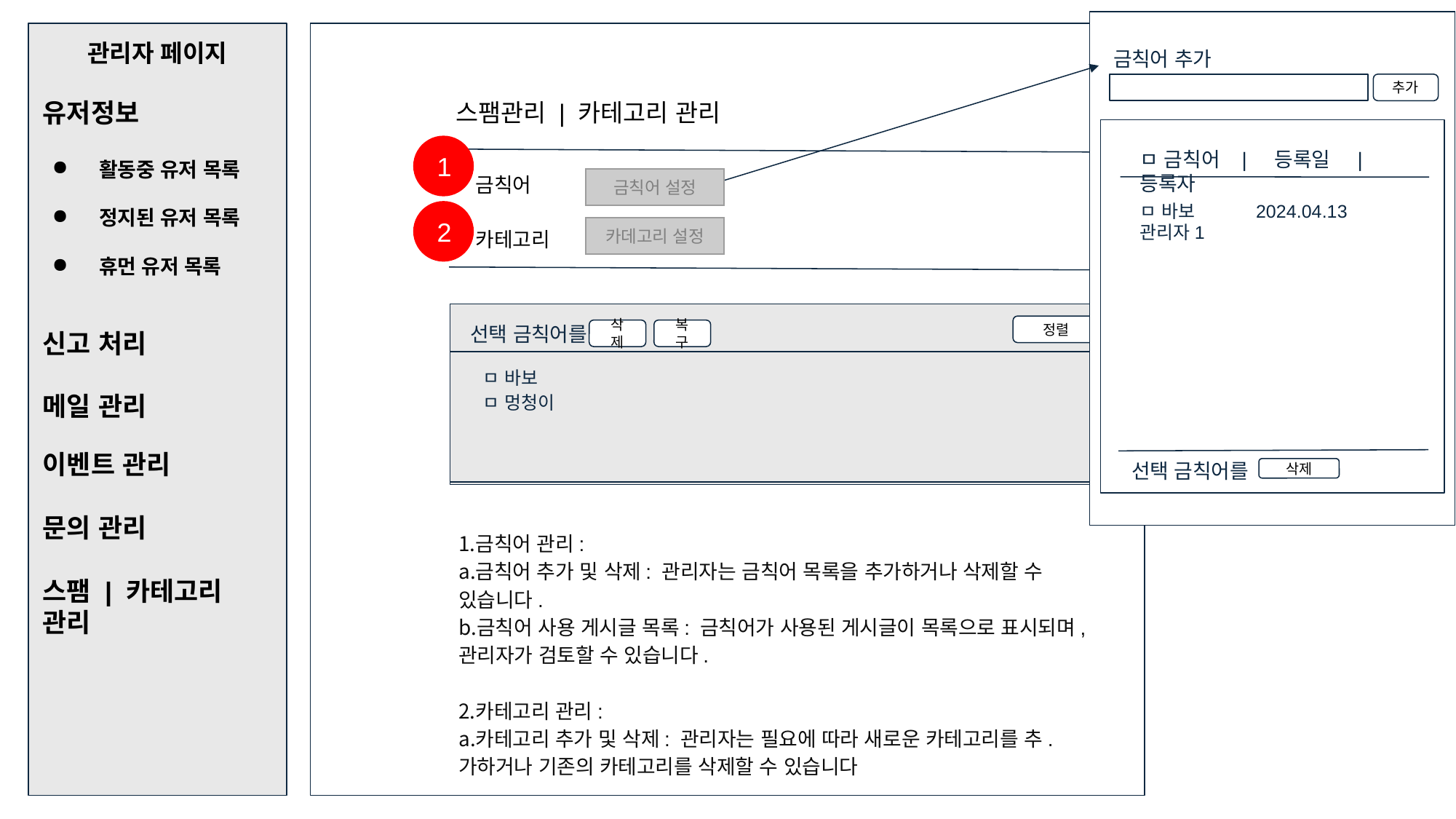

관리자 페이지

유저정보

활동중 유저 목록

정지된 유저 목록

휴먼 유저 목록

신고 처리

메일 관리

이벤트 관리

문의 관리

스팸 | 카테고리 관리

금칙어 추가

추가
스팸관리 | 카테고리 관리

ㅁ 금칙어   |    등록일    | 등록자
1
금칙어
금칙어 설정

ㅁ 바보           2024.04.13  관리자1
2
카테고리
카데고리 설정
선택 금칙어를

정렬
삭제
복구

ㅁ 바보
ㅁ 멍청이
선택 금칙어를
삭제
금칙어 관리:
금칙어 추가 및 삭제: 관리자는 금칙어 목록을 추가하거나 삭제할 수 있습니다.
금칙어 사용 게시글 목록: 금칙어가 사용된 게시글이 목록으로 표시되며, 관리자가 검토할 수 있습니다.

카테고리 관리:
카테고리 추가 및 삭제: 관리자는 필요에 따라 새로운 카테고리를 추.가하거나 기존의 카테고리를 삭제할 수 있습니다